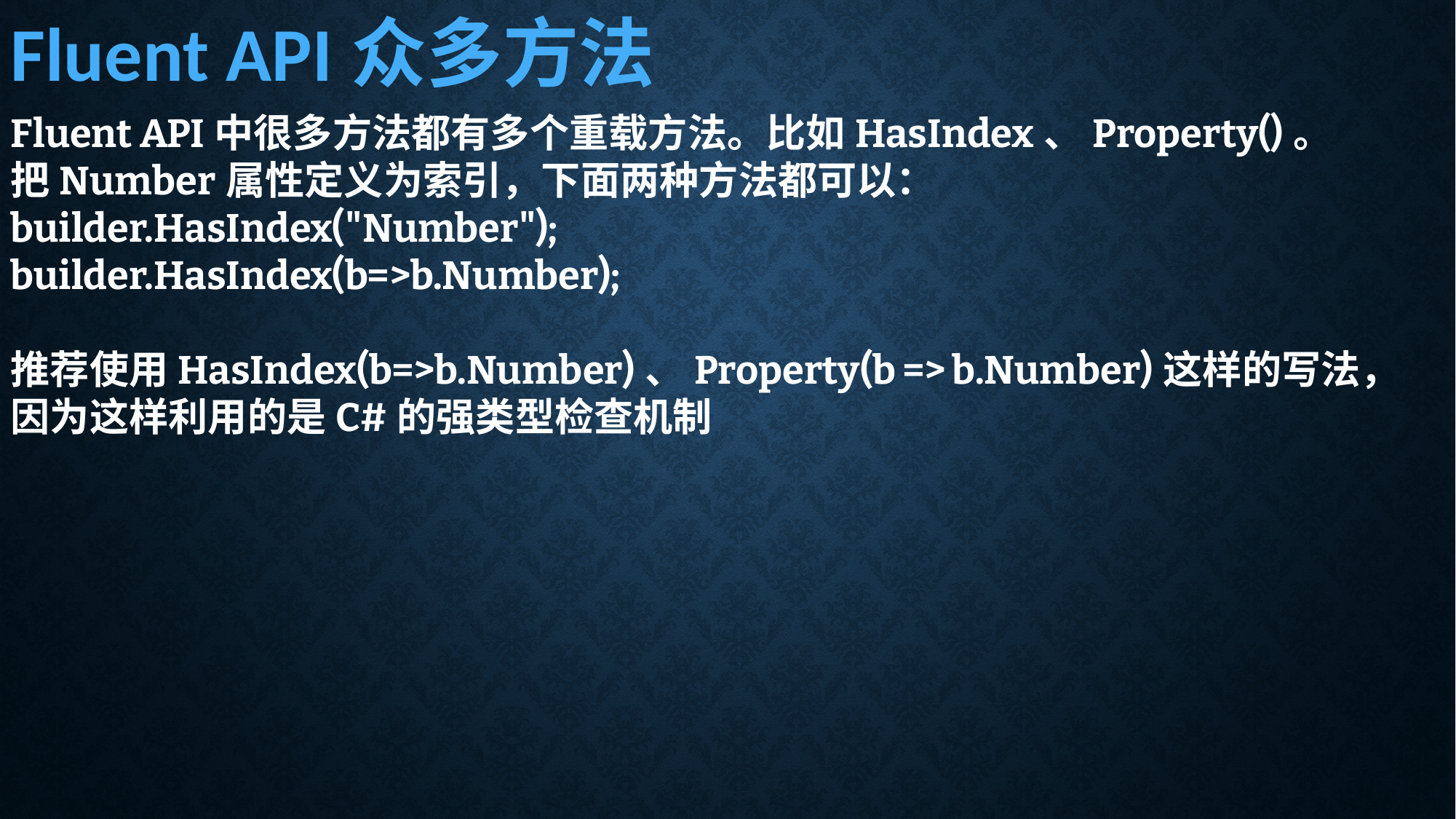

Fluent API众多方法
Fluent API中很多方法都有多个重载方法。比如HasIndex、Property()。
把Number属性定义为索引，下面两种方法都可以：
builder.HasIndex("Number");
builder.HasIndex(b=>b.Number);

推荐使用HasIndex(b=>b.Number)、Property(b => b.Number)这样的写法，因为这样利用的是C#的强类型检查机制